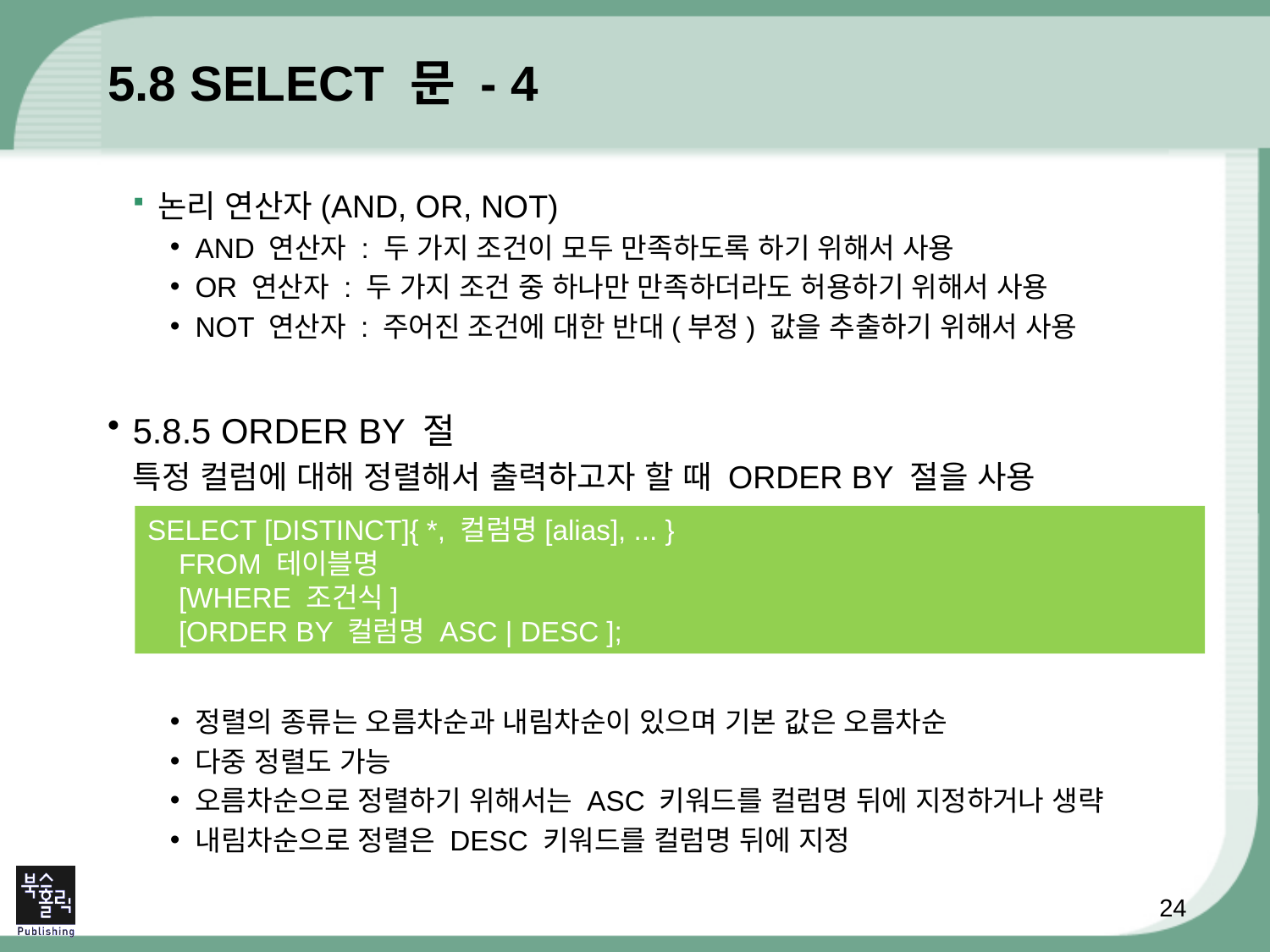

# 5.8 SELECT 문 - 4
논리 연산자(AND, OR, NOT)
AND 연산자 : 두 가지 조건이 모두 만족하도록 하기 위해서 사용
OR 연산자 : 두 가지 조건 중 하나만 만족하더라도 허용하기 위해서 사용
NOT 연산자 : 주어진 조건에 대한 반대(부정) 값을 추출하기 위해서 사용

5.8.5 ORDER BY 절
특정 컬럼에 대해 정렬해서 출력하고자 할 때 ORDER BY 절을 사용

정렬의 종류는 오름차순과 내림차순이 있으며 기본 값은 오름차순
다중 정렬도 가능
오름차순으로 정렬하기 위해서는 ASC 키워드를 컬럼명 뒤에 지정하거나 생략
내림차순으로 정렬은 DESC 키워드를 컬럼명 뒤에 지정
SELECT [DISTINCT]{ *, 컬럼명[alias], ... }
    FROM 테이블명
    [WHERE 조건식]
    [ORDER BY 컬럼명 ASC | DESC ];
24